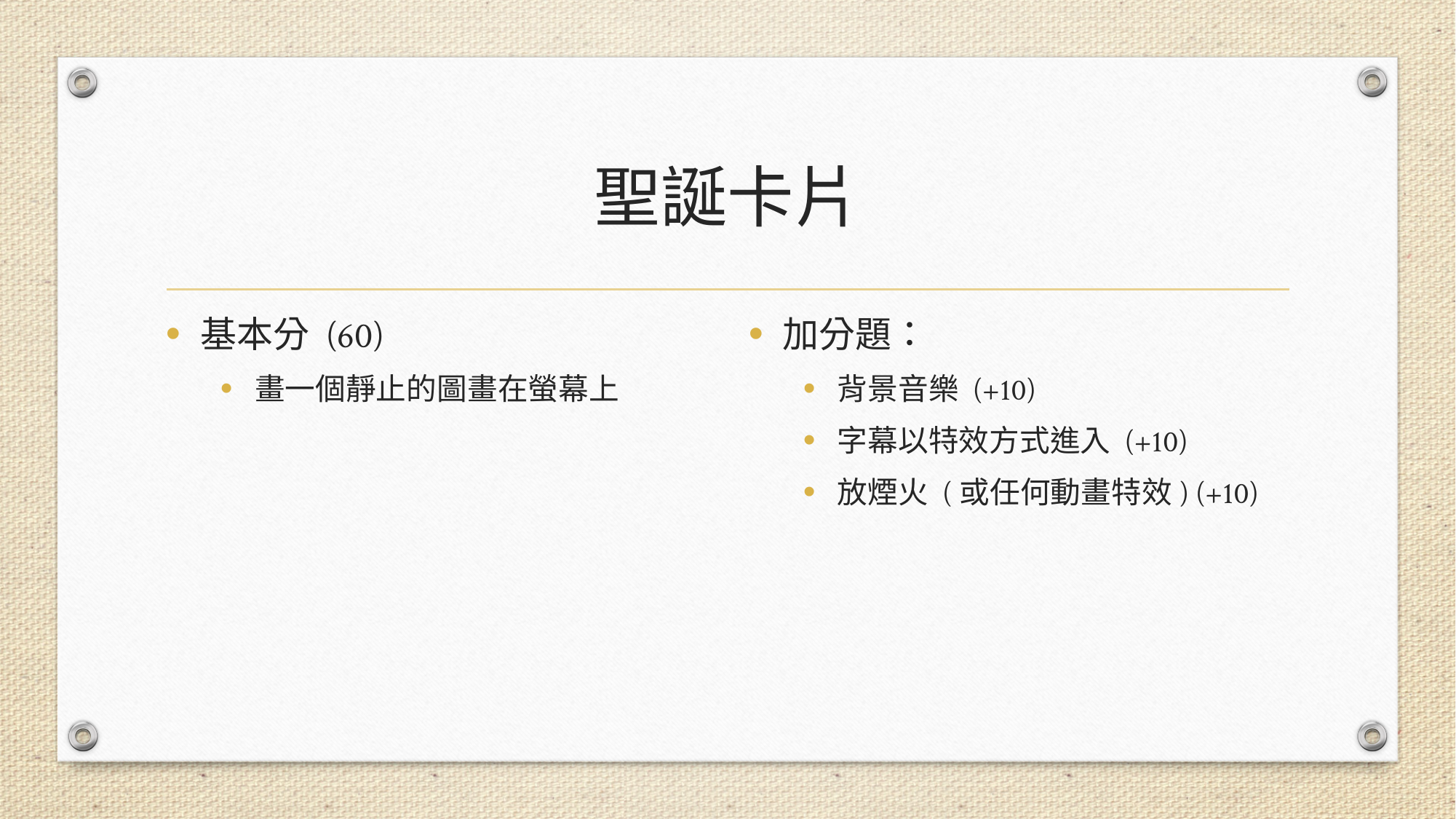

# 聖誕卡片
基本分 (60)
畫一個靜止的圖畫在螢幕上
加分題：
背景音樂 (+10)
字幕以特效方式進入 (+10)
放煙火 (或任何動畫特效) (+10)